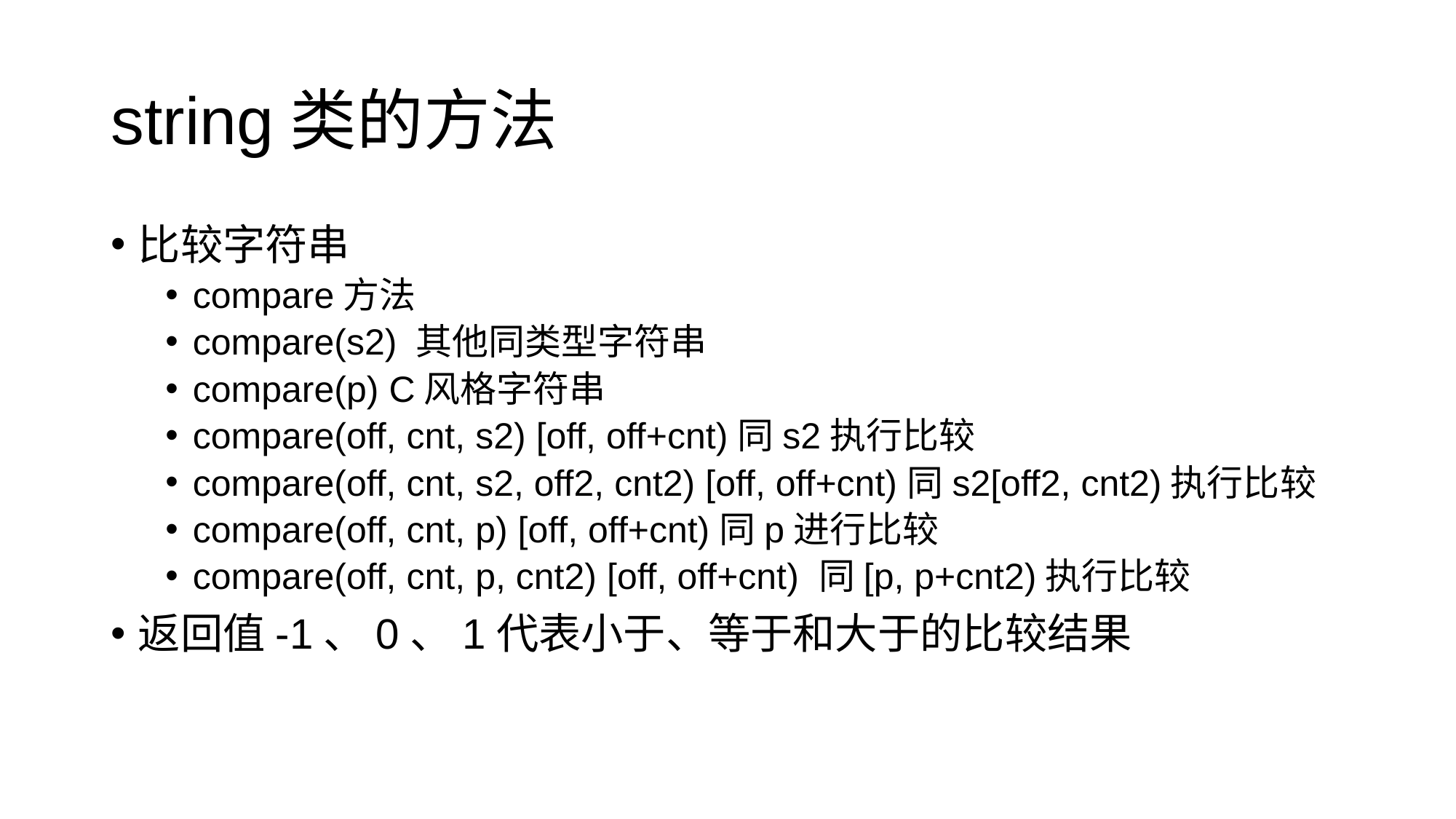

# string类的方法
比较字符串
compare方法
compare(s2) 其他同类型字符串
compare(p) C风格字符串
compare(off, cnt, s2) [off, off+cnt)同s2执行比较
compare(off, cnt, s2, off2, cnt2) [off, off+cnt)同s2[off2, cnt2)执行比较
compare(off, cnt, p) [off, off+cnt)同p进行比较
compare(off, cnt, p, cnt2) [off, off+cnt) 同[p, p+cnt2)执行比较
返回值-1、0、1代表小于、等于和大于的比较结果